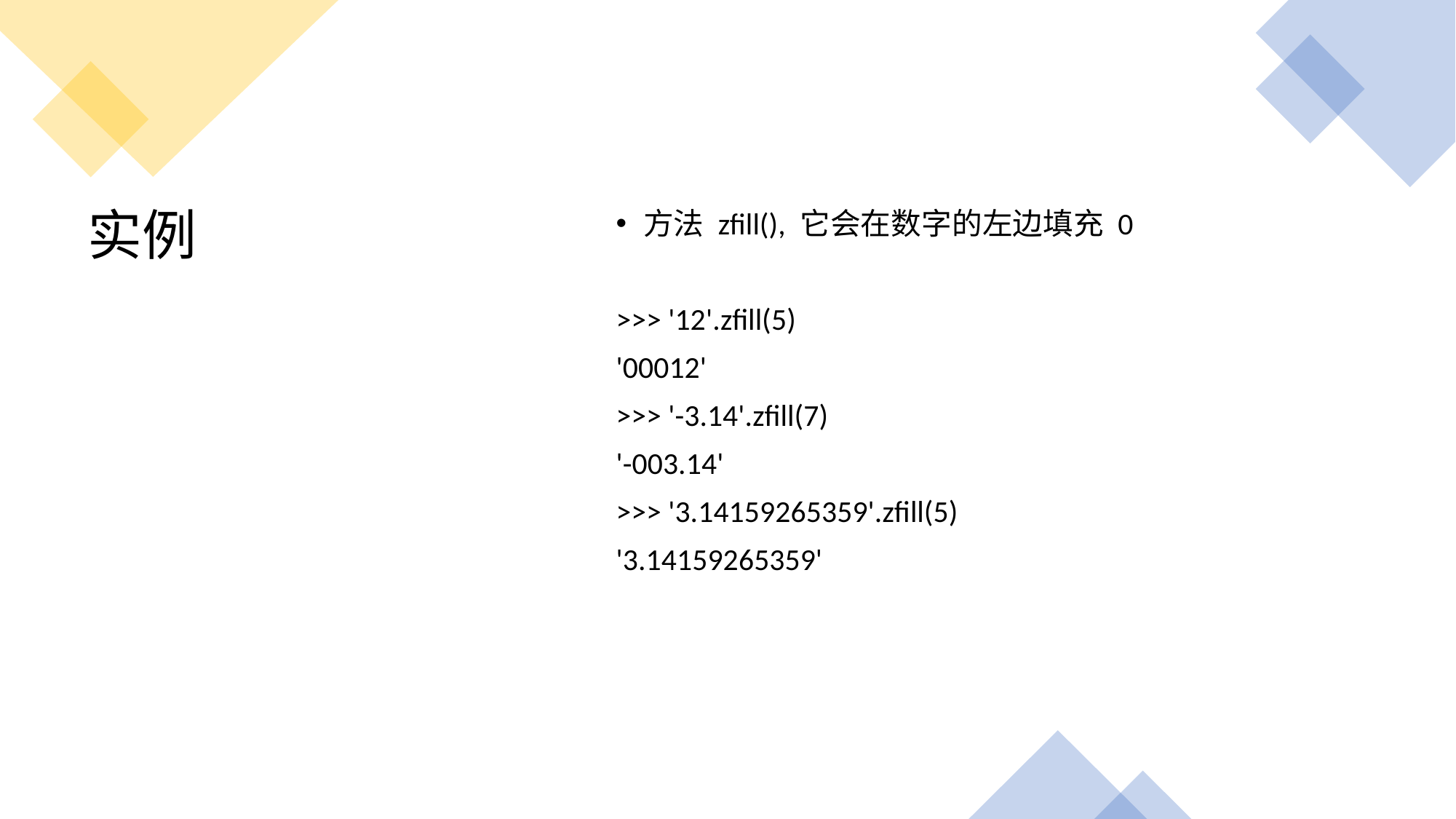

方法 zfill(), 它会在数字的左边填充 0

>>> '12'.zfill(5)
'00012'
>>> '-3.14'.zfill(7)
'-003.14'
>>> '3.14159265359'.zfill(5)
'3.14159265359'
# 实例